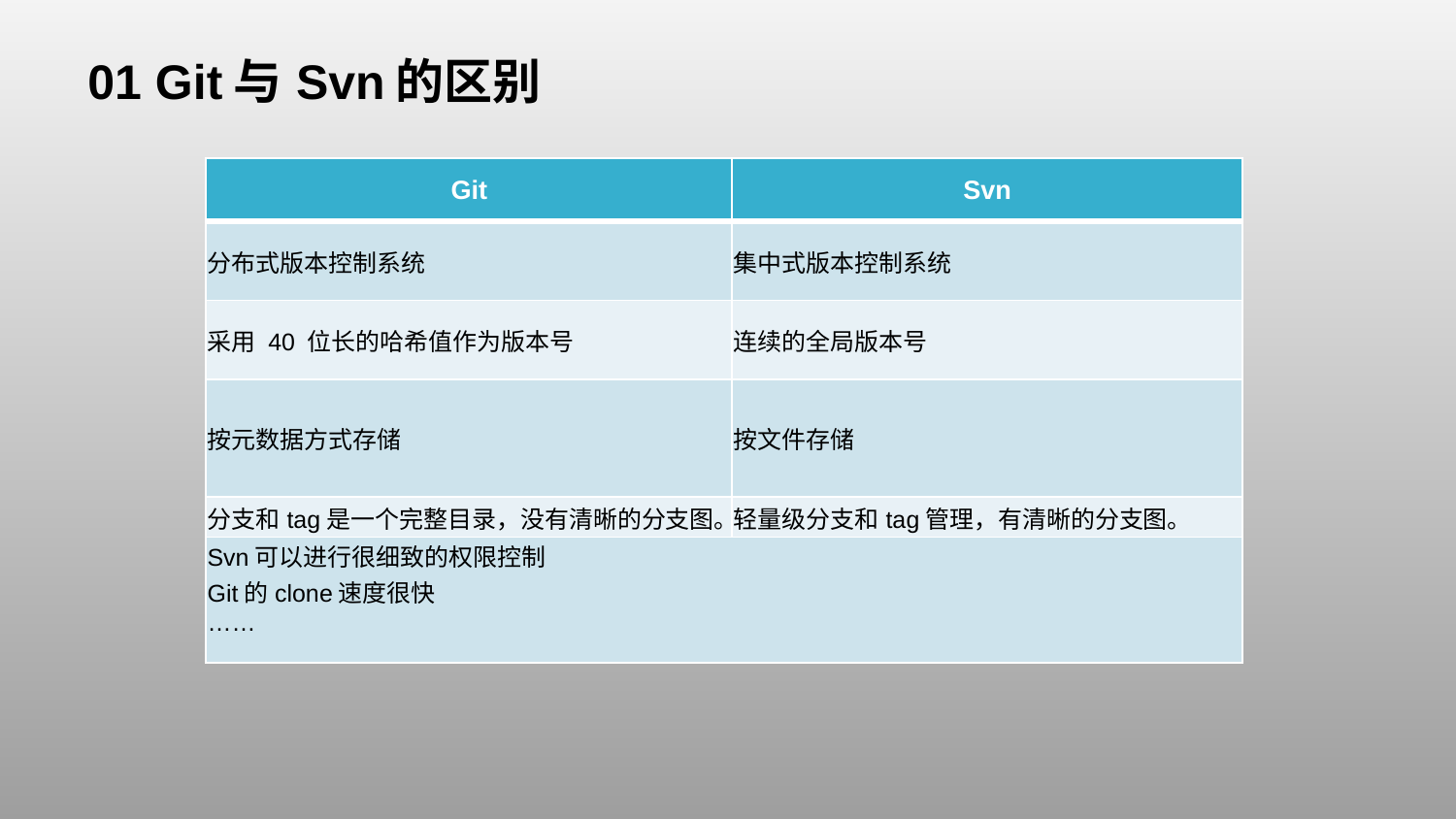

01 Git与Svn的区别
| Git | Svn |
| --- | --- |
| 分布式版本控制系统 | 集中式版本控制系统 |
| 采用 40 位长的哈希值作为版本号 | 连续的全局版本号 |
| 按元数据方式存储 | 按文件存储 |
| 分支和tag是一个完整目录，没有清晰的分支图。 | 轻量级分支和tag管理，有清晰的分支图。 |
| Svn可以进行很细致的权限控制 Git的clone速度很快 …… |  |